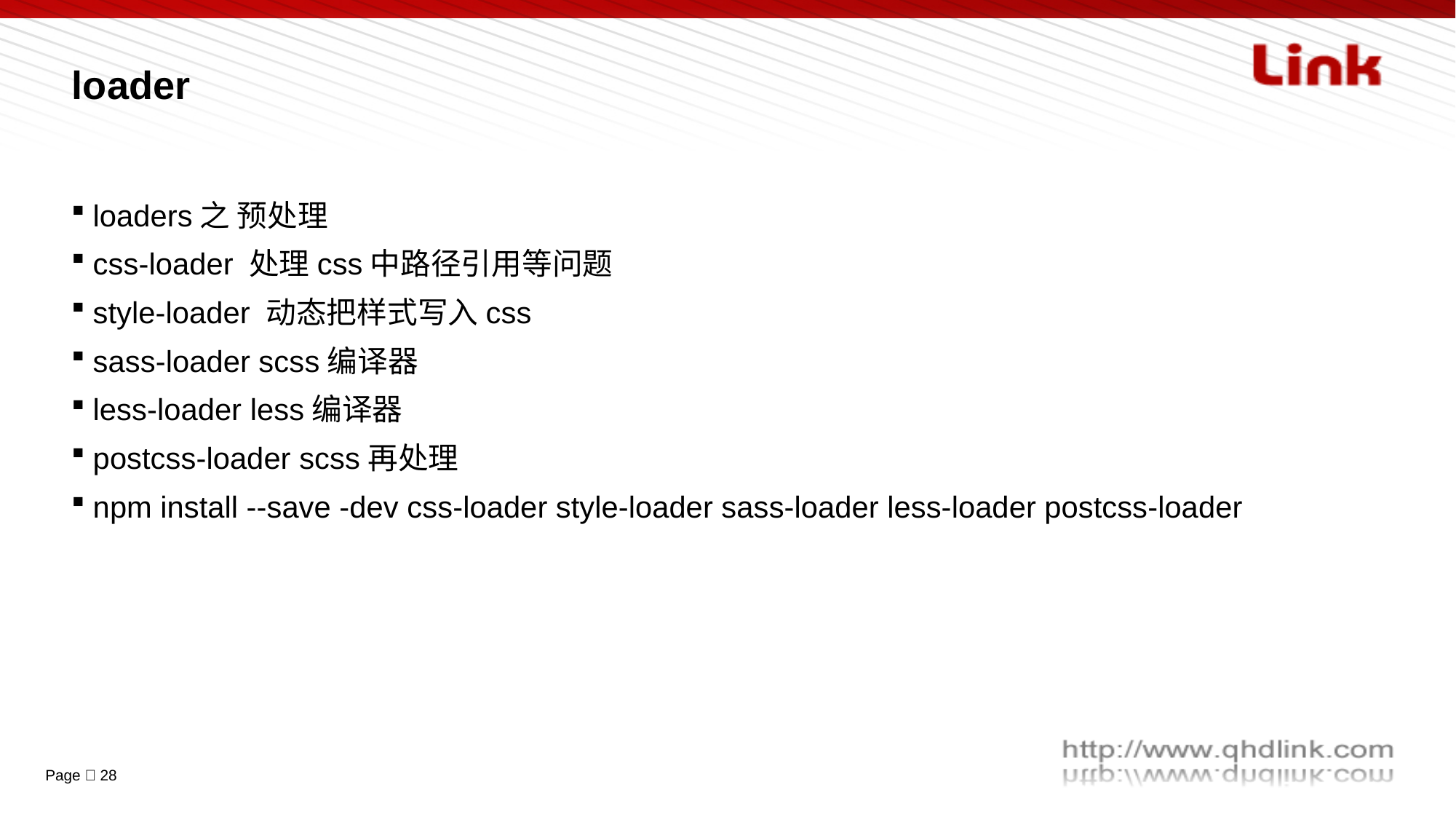

# loader
loaders之 预处理
css-loader 处理css中路径引用等问题
style-loader 动态把样式写入css
sass-loader scss编译器
less-loader less编译器
postcss-loader scss再处理
npm install --save -dev css-loader style-loader sass-loader less-loader postcss-loader